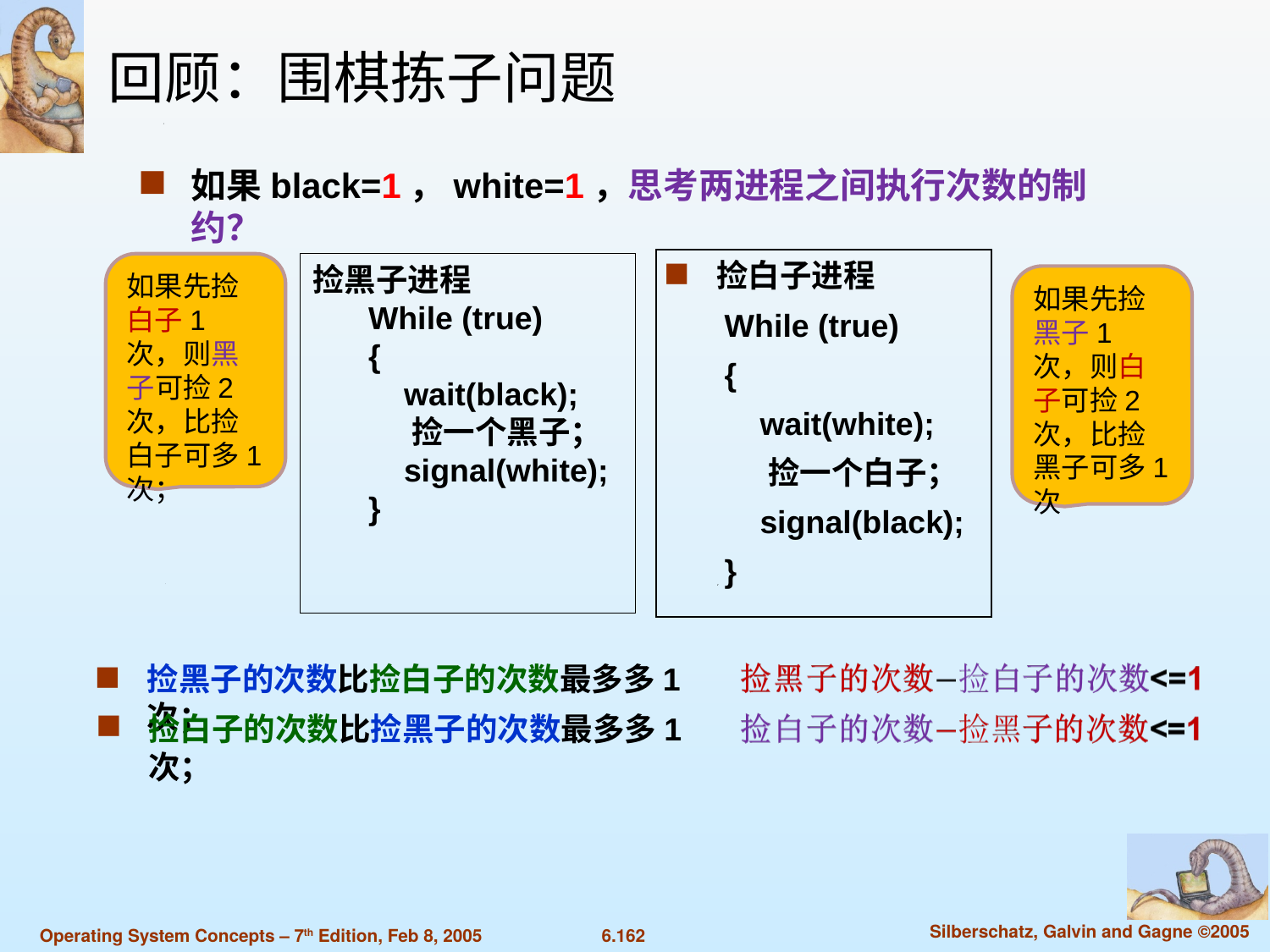

回顾：围棋拣子问题
如果black=1，white=1，思考两进程之间执行次数的制约？
捡白子进程
While (true)
{
    wait(white);
     捡一个白子；
    signal(black);
}

如果先捡白子1次，则黑子可捡2次，比捡白子可多1次；
捡黑子进程
While (true)
{
    wait(black);
     捡一个黑子；
    signal(white);
}

如果先捡黑子1次，则白子可捡2次，比捡黑子可多1次

捡黑子的次数比捡白子的次数最多多1次；

捡白子的次数比捡黑子的次数最多多1次；